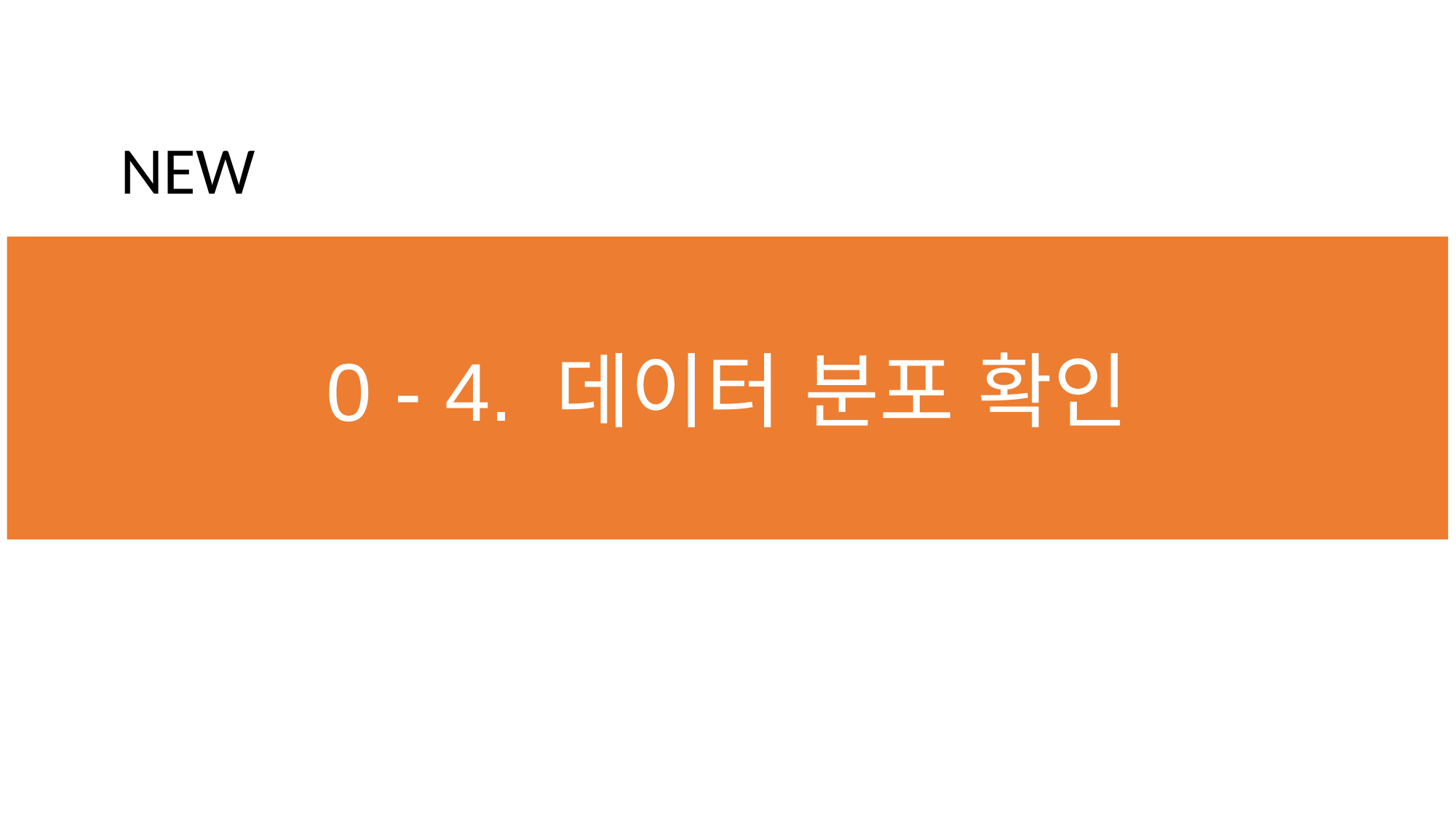

NEW
0 - 4. 데이터 분포 확인